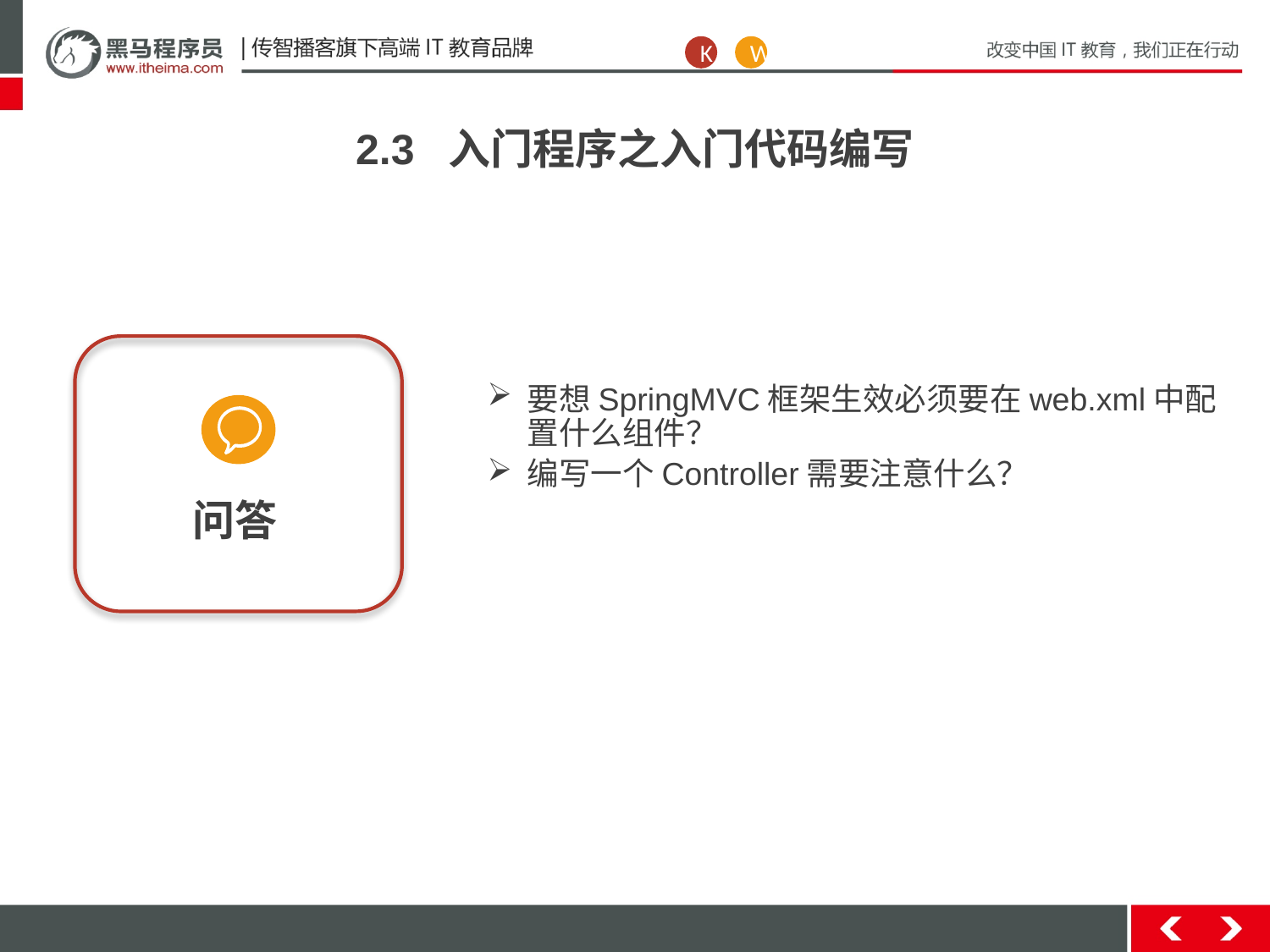

K
W
2.3  入门程序之入门代码编写

问答
要想SpringMVC框架生效必须要在web.xml中配置什么组件？
编写一个Controller需要注意什么？